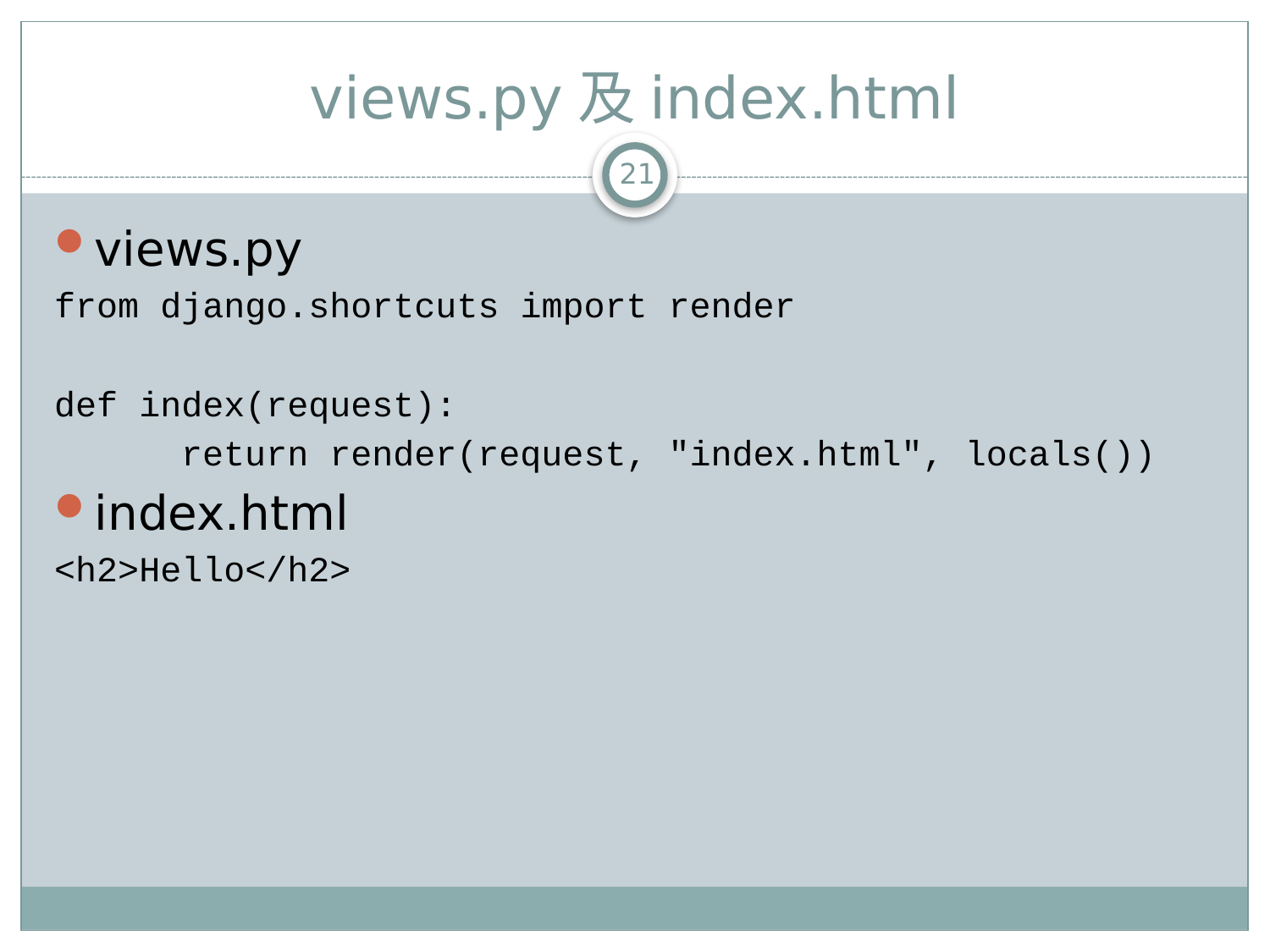

# views.py及index.html
21
views.py
from django.shortcuts import render

def index(request):
	return render(request, "index.html", locals())
index.html
<h2>Hello</h2>